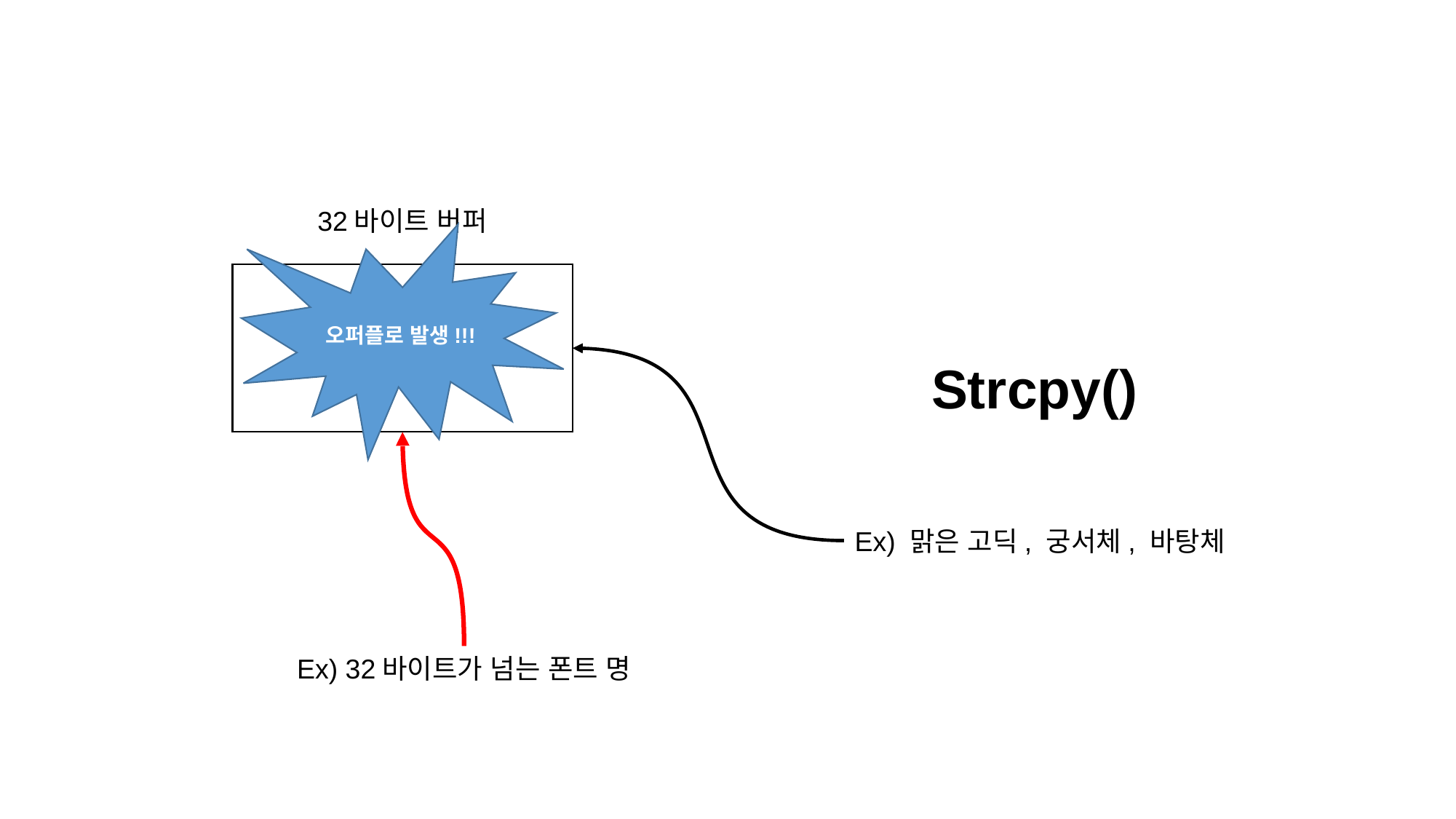

32바이트 버퍼
오퍼플로 발생!!!

Strcpy()
Ex) 맑은 고딕, 궁서체, 바탕체
Ex) 32바이트가 넘는 폰트 명